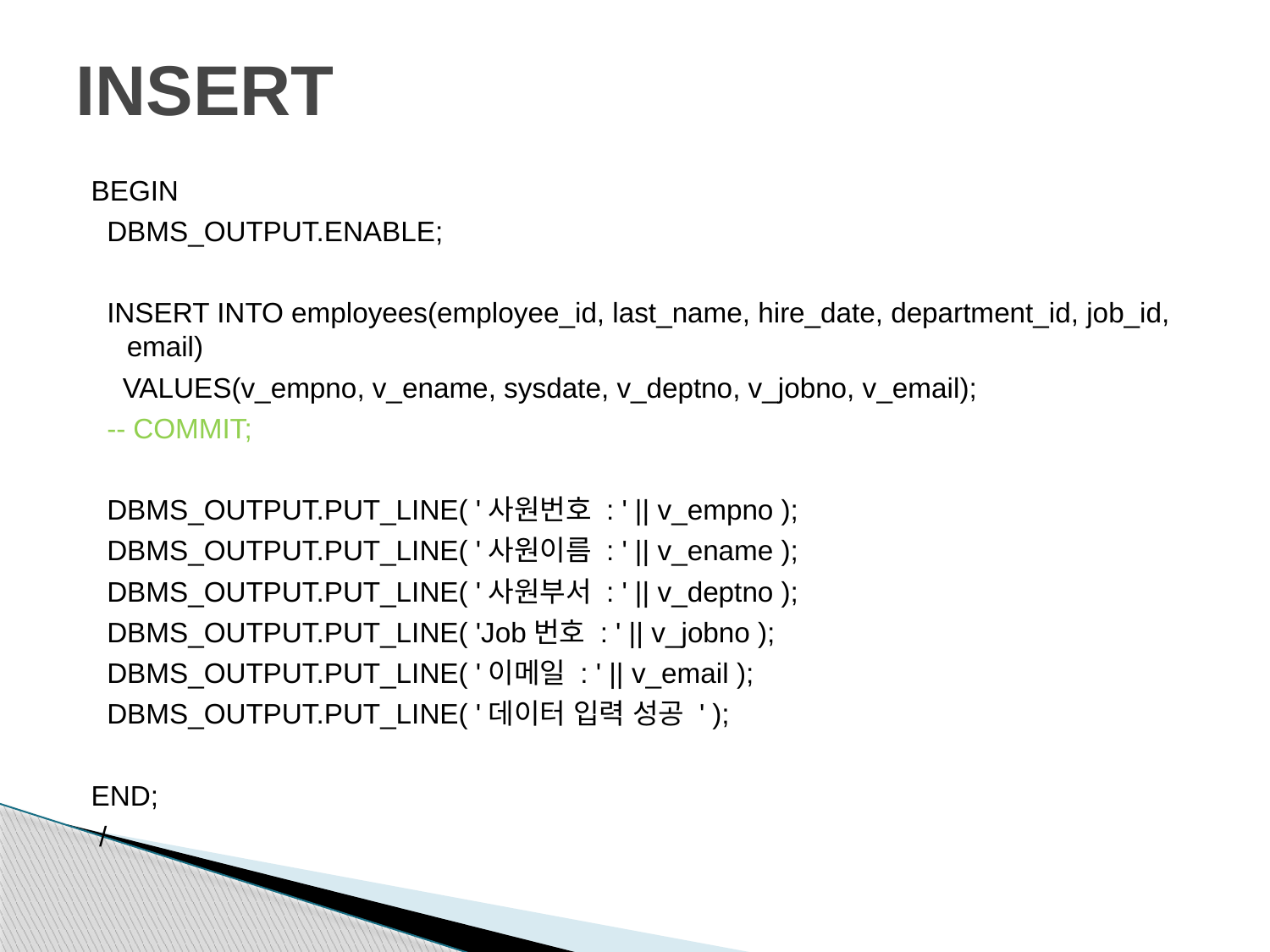

# INSERT
BEGIN
  DBMS_OUTPUT.ENABLE;

  INSERT INTO employees(employee_id, last_name, hire_date, department_id, job_id, email)
    VALUES(v_empno, v_ename, sysdate, v_deptno, v_jobno, v_email);
  -- COMMIT;

  DBMS_OUTPUT.PUT_LINE( '사원번호 : ' || v_empno );
  DBMS_OUTPUT.PUT_LINE( '사원이름 : ' || v_ename );
  DBMS_OUTPUT.PUT_LINE( '사원부서 : ' || v_deptno );
  DBMS_OUTPUT.PUT_LINE( 'Job번호 : ' || v_jobno );
  DBMS_OUTPUT.PUT_LINE( '이메일 : ' || v_email );
  DBMS_OUTPUT.PUT_LINE( '데이터 입력 성공 ' );

END;
 /